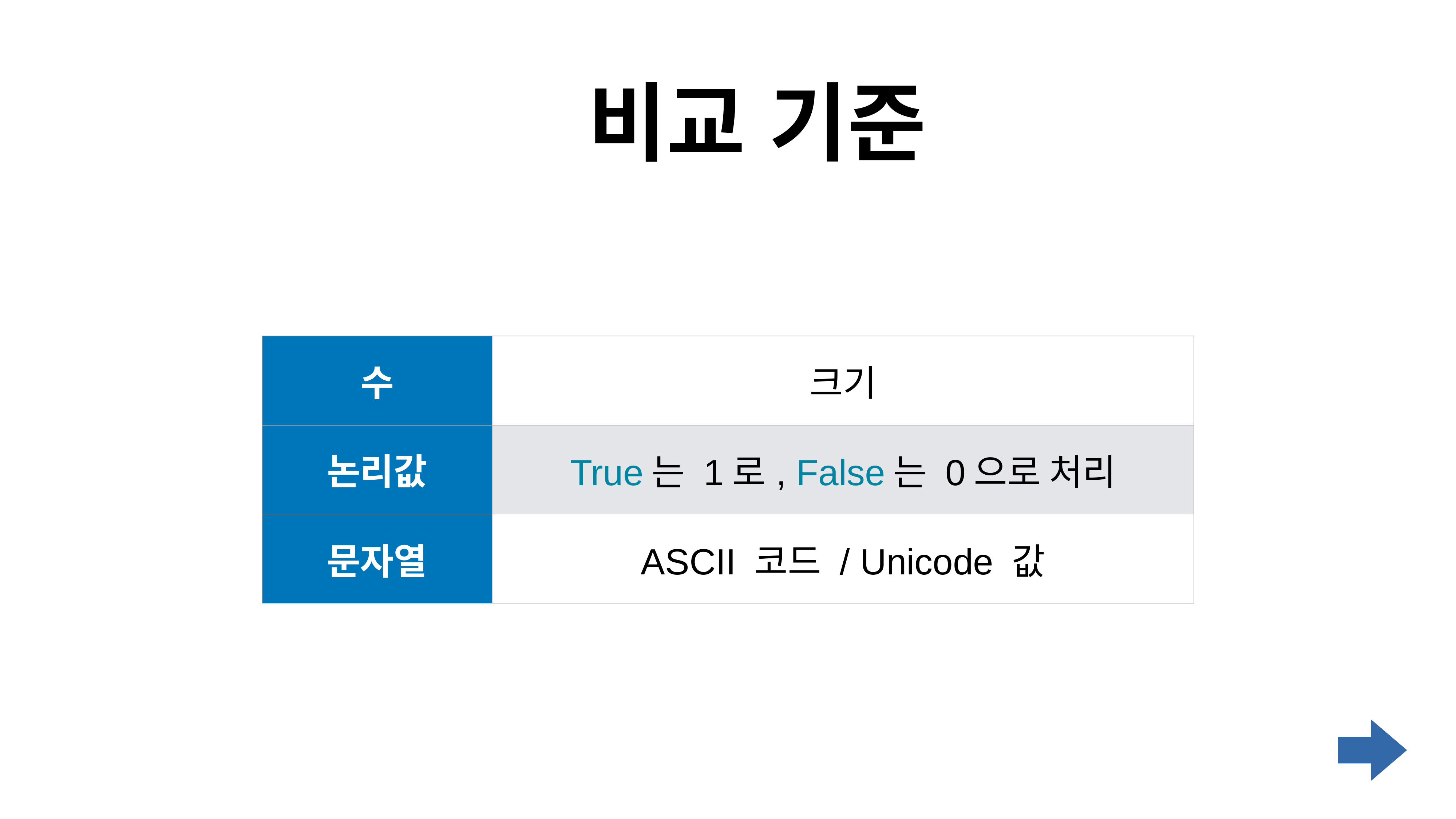

비교 기준
| 수 | 크기 |
| --- | --- |
| 논리값 | True는 1로, False는 0으로 처리 |
| 문자열 | ASCII 코드 / Unicode 값 |